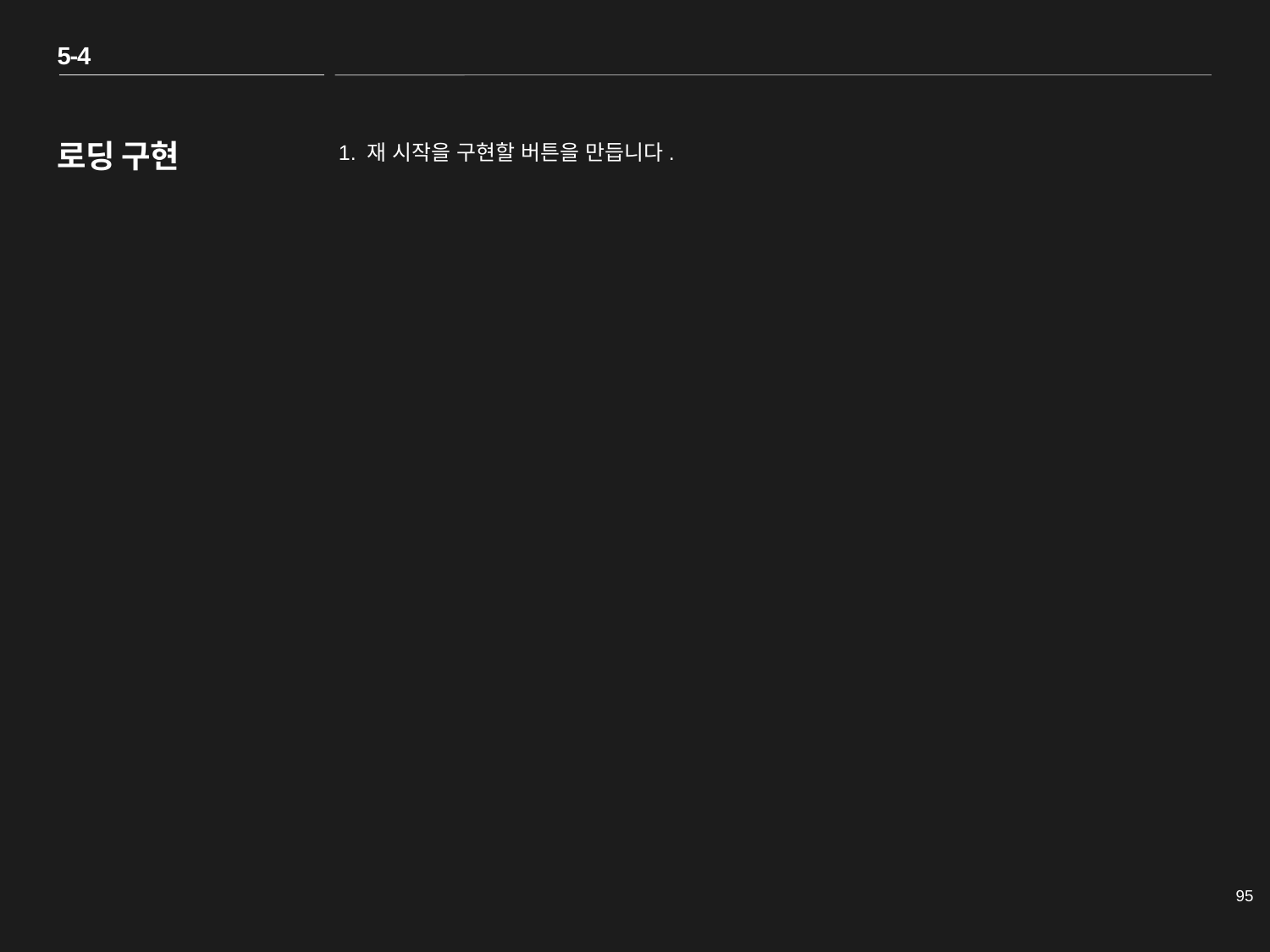

5-4
# 로딩 구현
1. 재 시작을 구현할 버튼을 만듭니다.
95